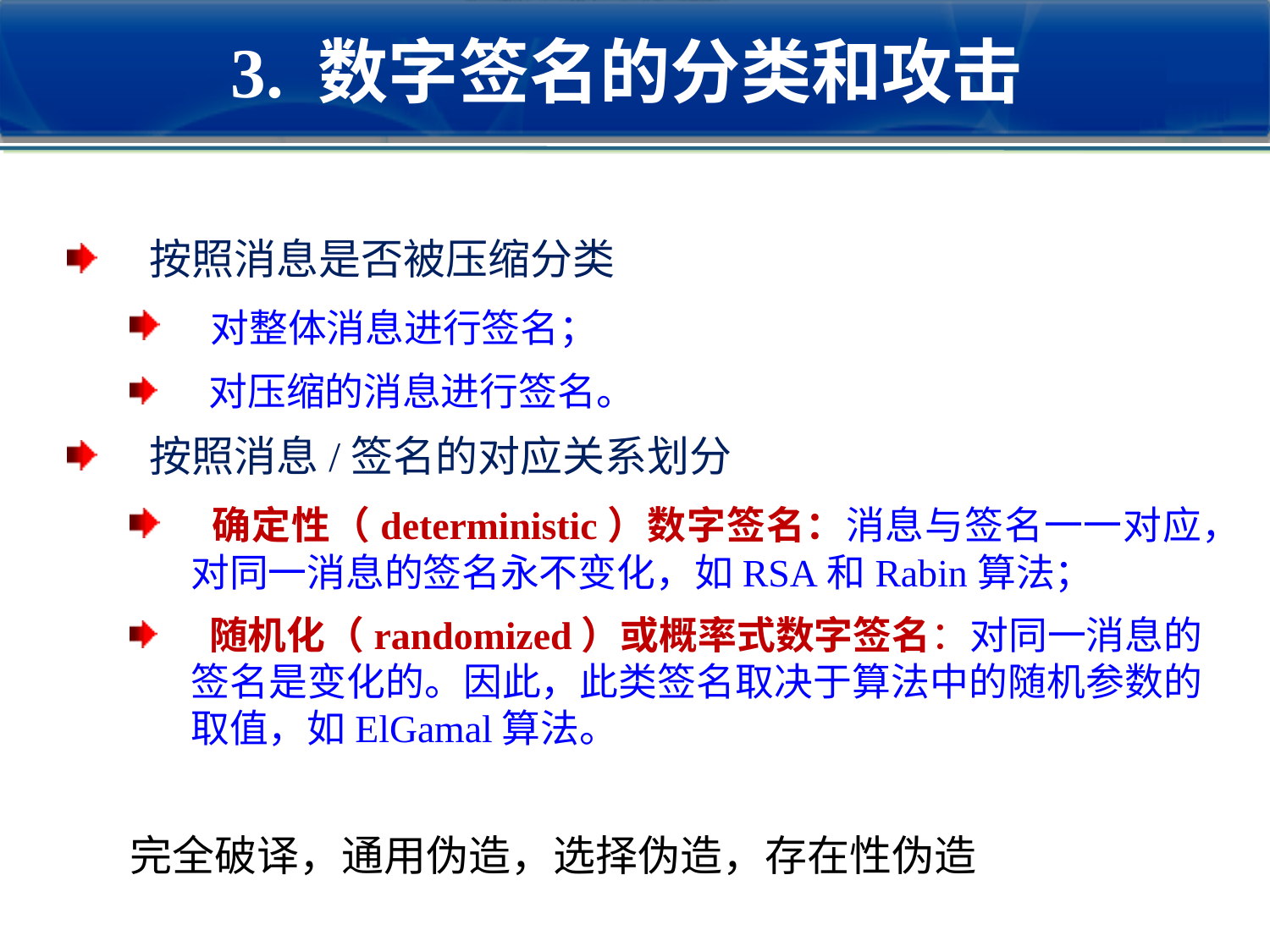

# 3. 数字签名的分类和攻击
 按照消息是否被压缩分类
 对整体消息进行签名；
 对压缩的消息进行签名。
 按照消息/签名的对应关系划分
 确定性（deterministic）数字签名：消息与签名一一对应，对同一消息的签名永不变化，如RSA和Rabin算法；
 随机化（randomized）或概率式数字签名：对同一消息的签名是变化的。因此，此类签名取决于算法中的随机参数的取值，如ElGamal算法。

完全破译，通用伪造，选择伪造，存在性伪造